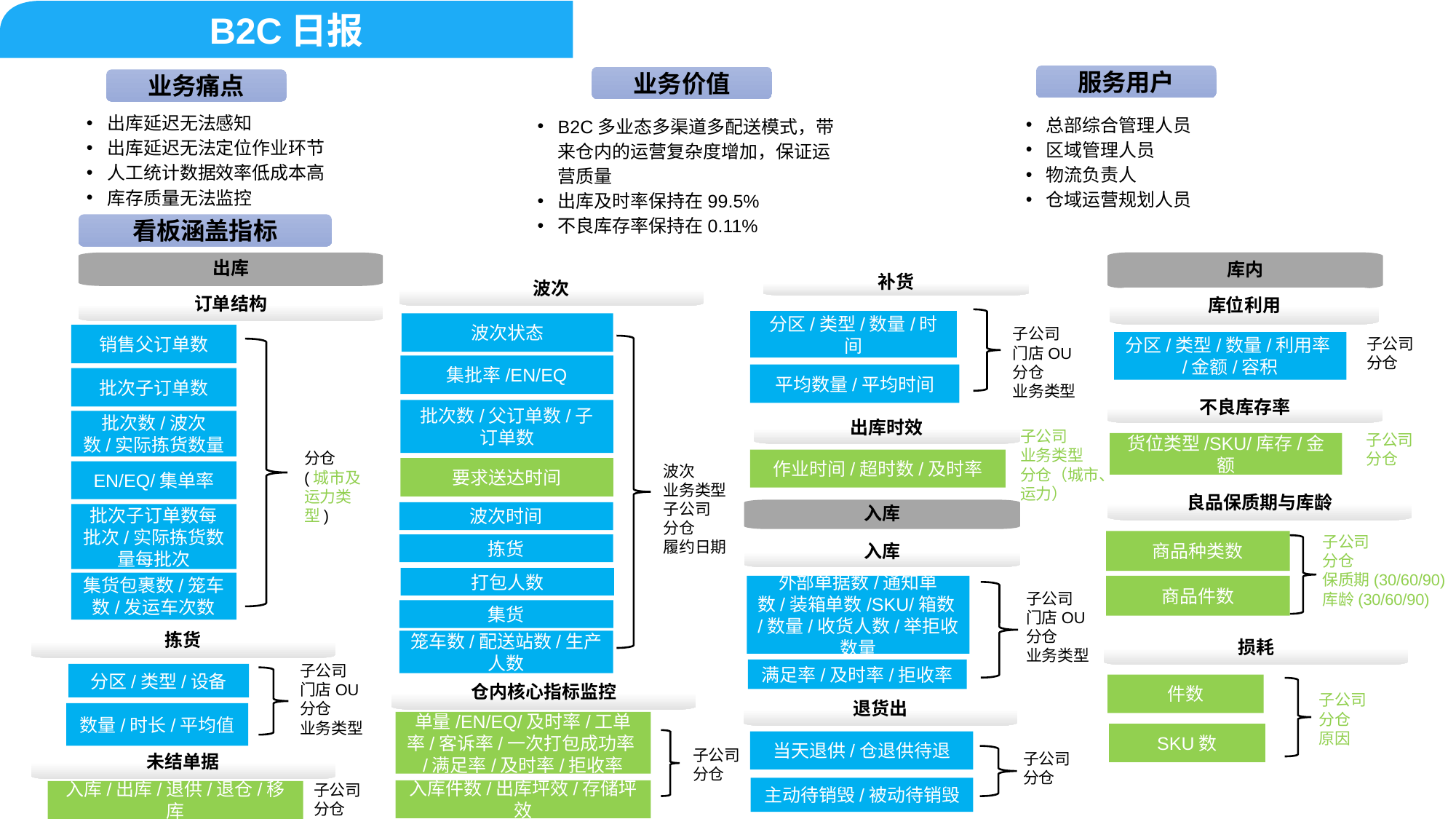

B2C日报
服务用户
业务价值
业务痛点
出库延迟无法感知
出库延迟无法定位作业环节
人工统计数据效率低成本高
库存质量无法监控
总部综合管理人员
区域管理人员
物流负责人
仓域运营规划人员
B2C多业态多渠道多配送模式，带来仓内的运营复杂度增加，保证运营质量
出库及时率保持在99.5%
不良库存率保持在0.11%
看板涵盖指标
库内
出库
补货
波次
库位利用
订单结构

分区/类型/数量/时间
波次状态
子公司
门店OU
分仓
业务类型
销售父订单数
子公司
分仓
分区/类型/数量/利用率/金额/容积

集批率/EN/EQ
平均数量/平均时间
批次子订单数
不良库存率
批次数/父订单数/子订单数
批次数/波次数/实际拣货数量
出库时效
子公司
业务类型
分仓（城市、运力）
子公司
分仓
货位类型/SKU/库存/金额
分仓
(城市及运力类型)
作业时间/超时数/及时率
波次
业务类型
子公司
分仓
履约日期
要求送达时间
EN/EQ/集单率
良品保质期与库龄
入库
波次时间
批次子订单数每批次/实际拣货数量每批次
子公司
分仓
保质期(30/60/90)
库龄(30/60/90)
商品种类数
拣货

入库
打包人数
集货包裹数/笼车数/发运车次数
外部单据数/通知单数/装箱单数/SKU/箱数/数量/收货人数/举拒收数量
商品件数
子公司
门店OU
分仓
业务类型

集货
拣货
笼车数/配送站数/生产人数
损耗
子公司
门店OU
分仓
业务类型
满足率/及时率/拒收率
分区/类型/设备

件数
仓内核心指标监控

子公司
分仓
原因
退货出
数量/时长/平均值
单量/EN/EQ/及时率/工单率/客诉率/一次打包成功率/满足率/及时率/拒收率
SKU数

当天退供/仓退供待退
子公司
分仓
子公司
分仓
未结单据

子公司
分仓
主动待销毁/被动待销毁
入库件数/出库坪效/存储坪效
入库/出库/退供/退仓/移库